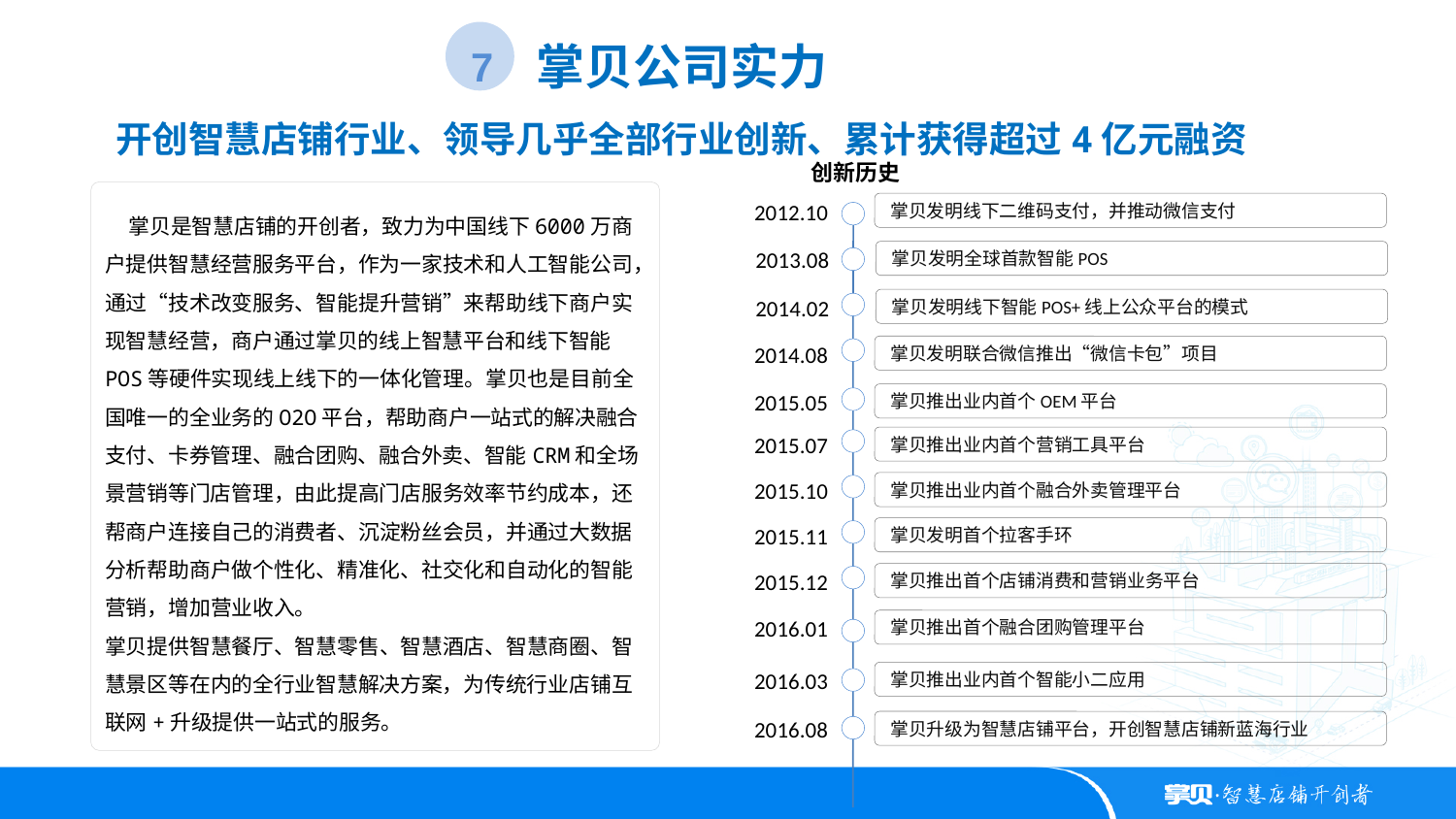

掌贝公司实力
开创智慧店铺行业、领导几乎全部行业创新、累计获得超过4亿元融资
7

创新历史

2012.10
    掌贝是智慧店铺的开创者，致力为中国线下6000万商户提供智慧经营服务平台，作为一家技术和人工智能公司，通过“技术改变服务、智能提升营销”来帮助线下商户实现智慧经营，商户通过掌贝的线上智慧平台和线下智能POS等硬件实现线上线下的一体化管理。掌贝也是目前全国唯一的全业务的O2O平台，帮助商户一站式的解决融合支付、卡券管理、融合团购、融合外卖、智能CRM和全场景营销等门店管理，由此提高门店服务效率节约成本，还帮商户连接自己的消费者、沉淀粉丝会员，并通过大数据分析帮助商户做个性化、精准化、社交化和自动化的智能营销，增加营业收入。
掌贝提供智慧餐厅、智慧零售、智慧酒店、智慧商圈、智慧景区等在内的全行业智慧解决方案，为传统行业店铺互联网+升级提供一站式的服务。
掌贝发明线下二维码支付，并推动微信支付

2013.08
掌贝发明全球首款智能POS

2014.02
掌贝发明线下智能POS+线上公众平台的模式

2014.08
掌贝发明联合微信推出“微信卡包”项目

2015.05
掌贝推出业内首个OEM平台

2015.07
掌贝推出业内首个营销工具平台

2015.10
掌贝推出业内首个融合外卖管理平台

2015.11
掌贝发明首个拉客手环

2015.12
掌贝推出首个店铺消费和营销业务平台

2016.01
掌贝推出首个融合团购管理平台

2016.03
掌贝推出业内首个智能小二应用

2016.08
掌贝升级为智慧店铺平台，开创智慧店铺新蓝海行业